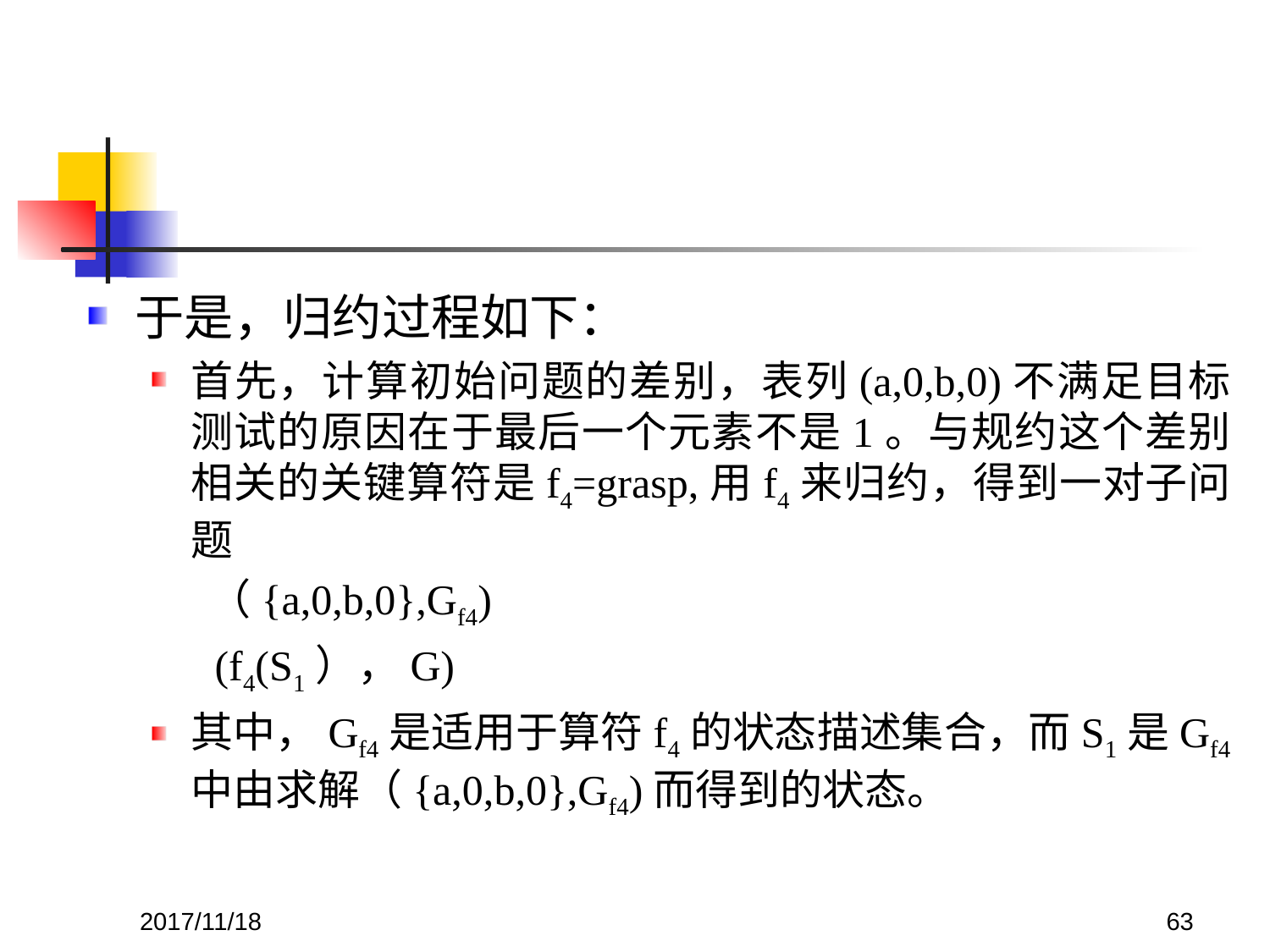

#
于是，归约过程如下：
首先，计算初始问题的差别，表列(a,0,b,0)不满足目标测试的原因在于最后一个元素不是1。与规约这个差别相关的关键算符是f4=grasp,用f4来归约，得到一对子问题
     （{a,0,b,0},Gf4)
      (f4(S1），G)
其中，Gf4是适用于算符f4的状态描述集合，而S1是Gf4中由求解（{a,0,b,0},Gf4)而得到的状态。
2017/11/18
63